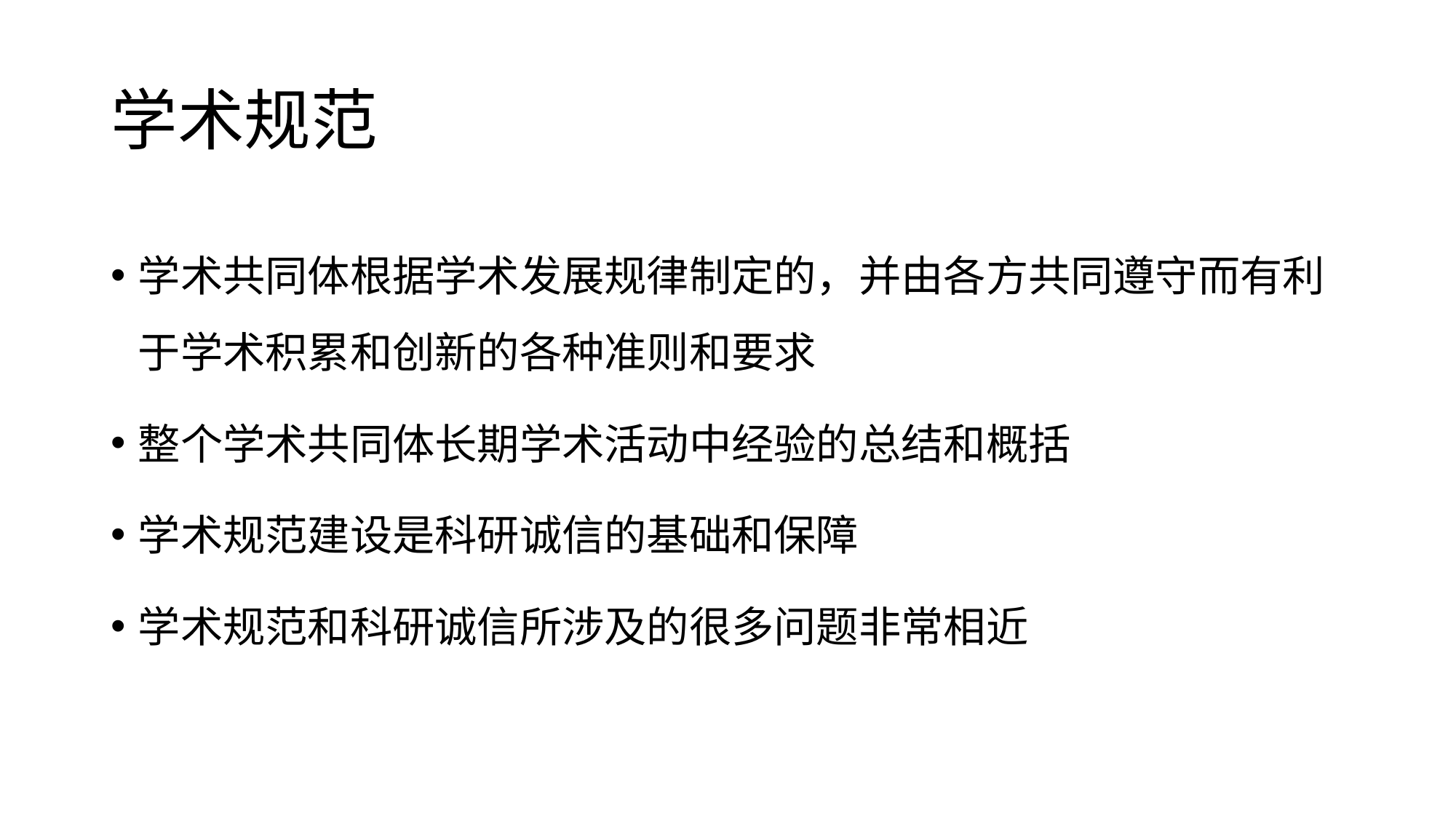

# 学术规范
学术共同体根据学术发展规律制定的，并由各方共同遵守而有利于学术积累和创新的各种准则和要求
整个学术共同体长期学术活动中经验的总结和概括
学术规范建设是科研诚信的基础和保障
学术规范和科研诚信所涉及的很多问题非常相近